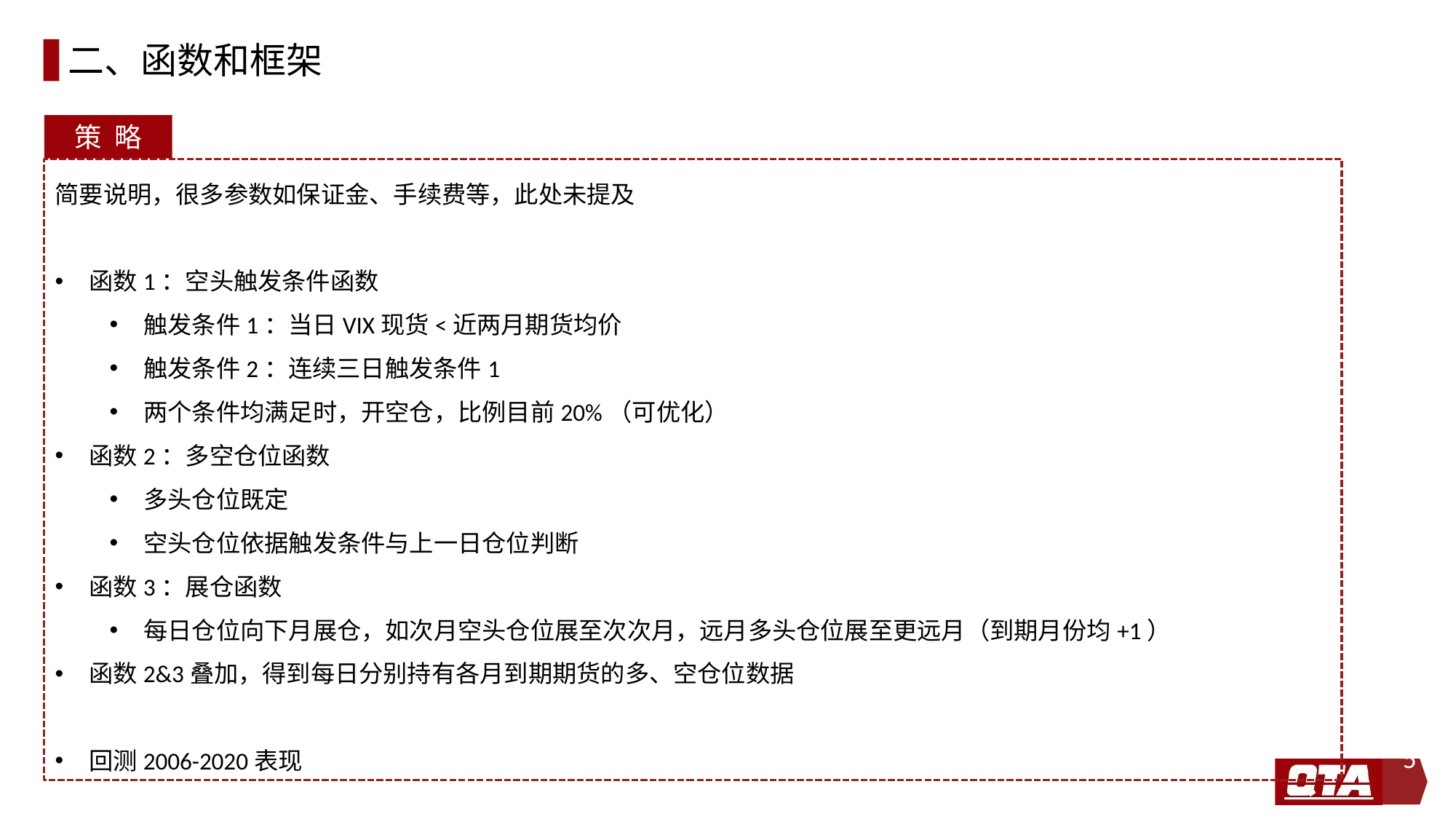

# 二、函数和框架
策  略
简要说明，很多参数如保证金、手续费等，此处未提及

函数1：空头触发条件函数
触发条件1：当日VIX现货<近两月期货均价
触发条件2：连续三日触发条件1
两个条件均满足时，开空仓，比例目前20%（可优化）
函数2：多空仓位函数
多头仓位既定
空头仓位依据触发条件与上一日仓位判断
函数3：展仓函数
每日仓位向下月展仓，如次月空头仓位展至次次月，远月多头仓位展至更远月（到期月份均+1）
函数2&3叠加，得到每日分别持有各月到期期货的多、空仓位数据

回测2006-2020表现
5